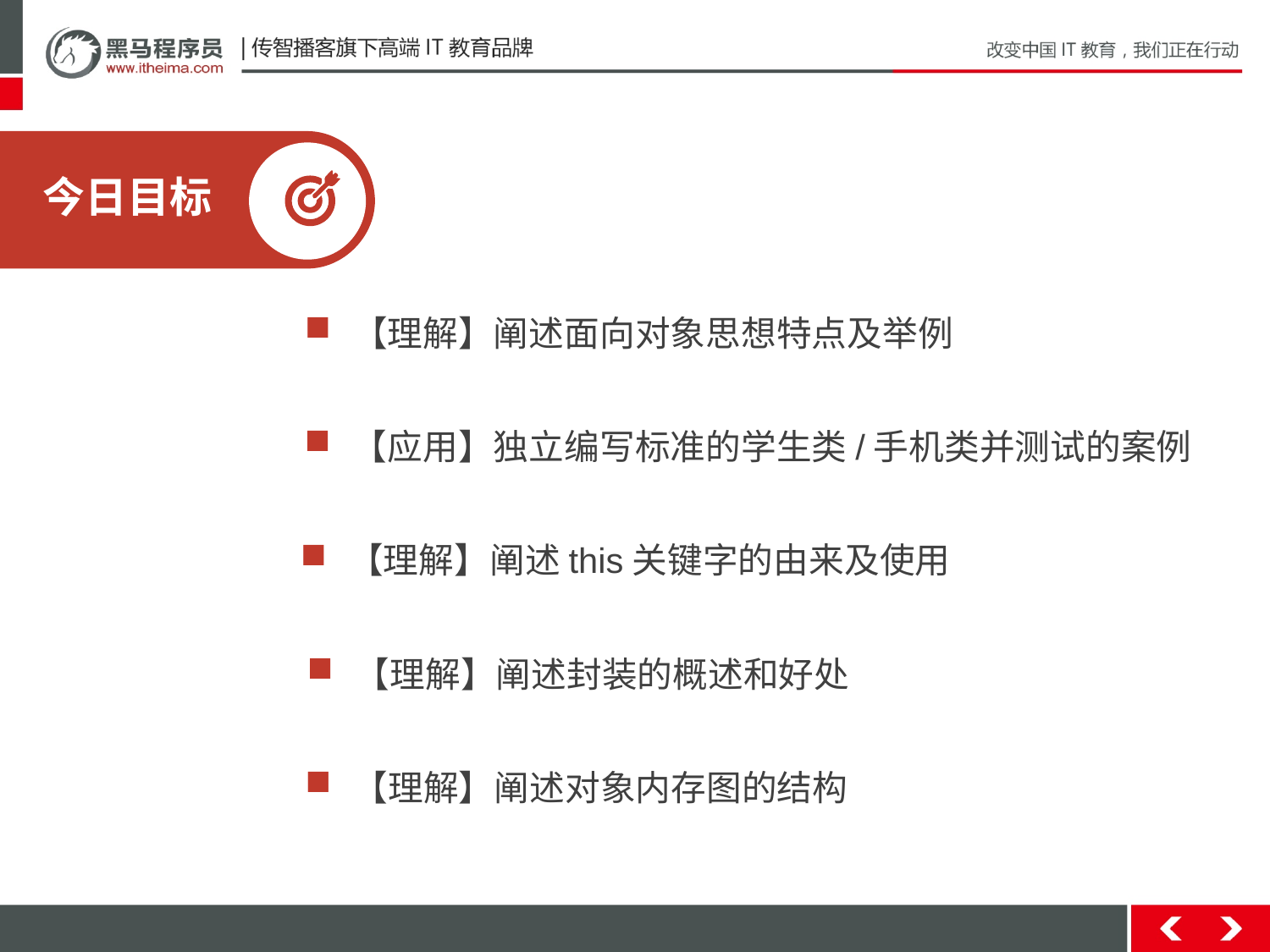

今日目标

【理解】阐述面向对象思想特点及举例
【应用】独立编写标准的学生类/手机类并测试的案例
【理解】阐述this关键字的由来及使用
【理解】阐述封装的概述和好处
【理解】阐述对象内存图的结构